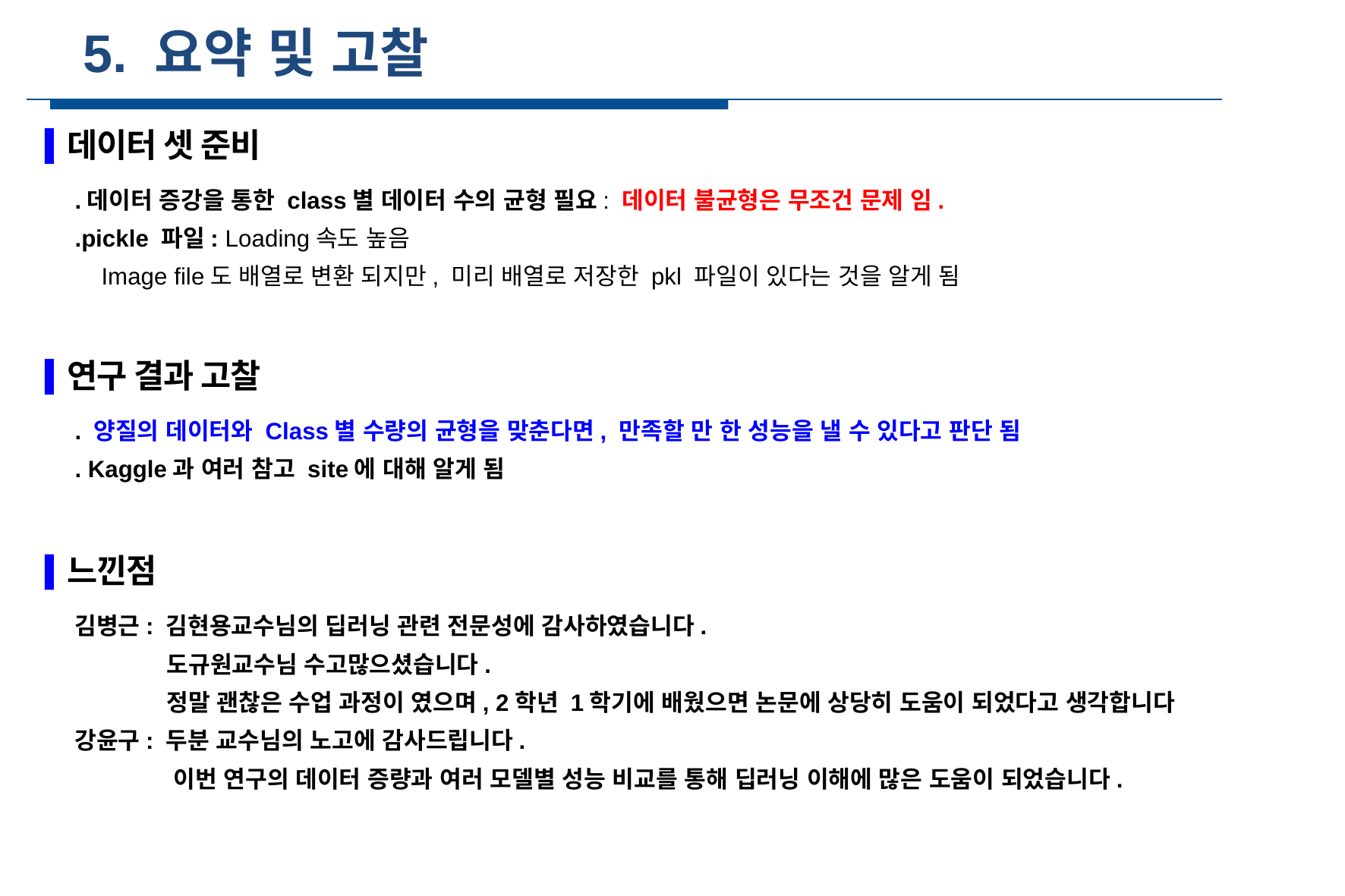

5. 요약 및 고찰

데이터 셋 준비

.데이터 증강을 통한 class별 데이터 수의 균형 필요: 데이터 불균형은 무조건 문제 임.
.pickle 파일: Loading속도 높음
    Image file도 배열로 변환 되지만, 미리 배열로 저장한 pkl 파일이 있다는 것을 알게 됨
연구 결과 고찰

. 양질의 데이터와 Class별 수량의 균형을 맞춘다면, 만족할 만 한 성능을 낼 수 있다고 판단 됨
. Kaggle과 여러 참고 site에 대해 알게 됨

느낀점

김병근: 김현용교수님의 딥러닝 관련 전문성에 감사하였습니다.
             도규원교수님 수고많으셨습니다.
             정말 괜찮은 수업 과정이 였으며, 2학년 1학기에 배웠으면 논문에 상당히 도움이 되었다고 생각합니다
강윤구: 두분 교수님의 노고에 감사드립니다.
              이번 연구의 데이터 증량과 여러 모델별 성능 비교를 통해 딥러닝 이해에 많은 도움이 되었습니다.